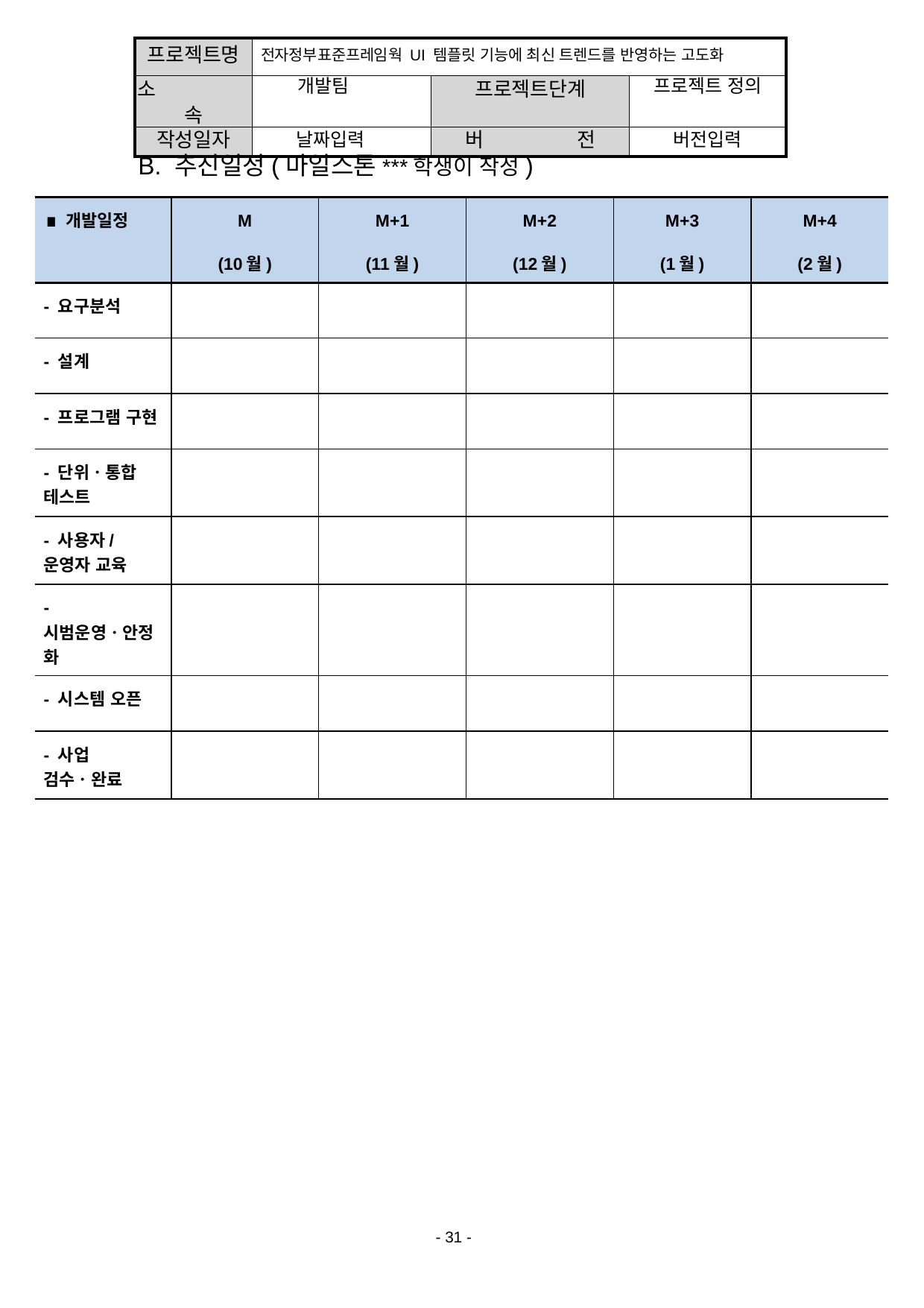

| 프로젝트명 | 전자정부표준프레임웍 UI 템플릿 기능에 최신 트렌드를 반영하는 고도화 |  |  |
| --- | --- | --- | --- |
| 소 속 | 개발팀 | 프로젝트단계 | 프로젝트 정의 |
| 작성일자 | 날짜입력 | 버 전 | 버전입력 |
B. 추진일정(마일스톤***학생이 작성)
| ∎ 개발일정 | M (10월) | M+1 (11월) | M+2 (12월) | M+3 (1월) | M+4 (2월) |
| --- | --- | --- | --- | --- | --- |
| - 요구분석 |  |  |  |  |  |
| - 설계 |  |  |  |  |  |
| - 프로그램 구현 |  |  |  |  |  |
| - 단위ㆍ통합 테스트 |  |  |  |  |  |
| - 사용자/운영자 교육 |  |  |  |  |  |
| - 시범운영ㆍ안정화 |  |  |  |  |  |
| - 시스템 오픈 |  |  |  |  |  |
| - 사업 검수ㆍ완료 |  |  |  |  |  |
- 31 -